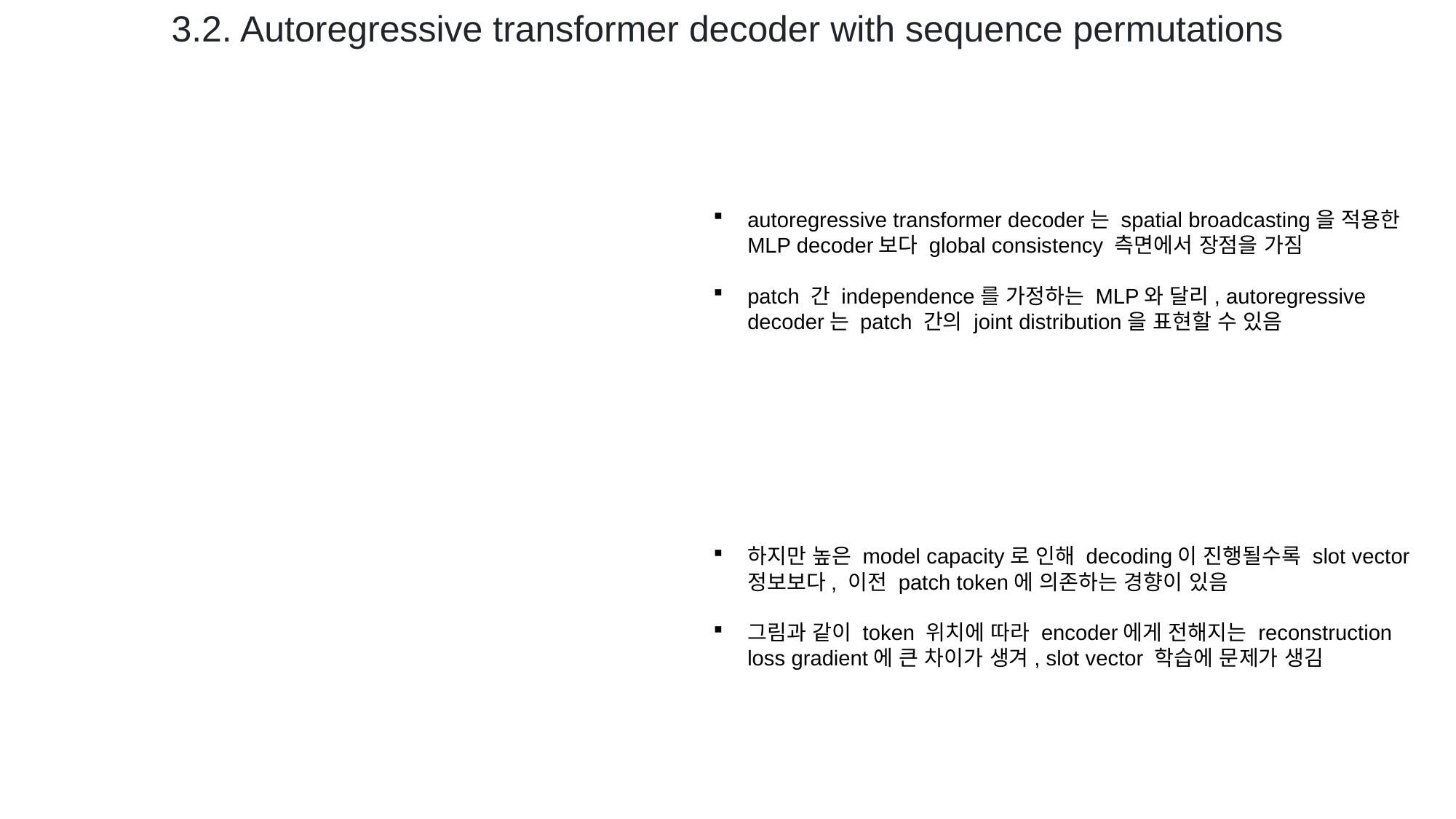

3.2. Autoregressive transformer decoder with sequence permutations
autoregressive transformer decoder는 spatial broadcasting을 적용한 MLP decoder보다 global consistency 측면에서 장점을 가짐

patch 간 independence를 가정하는 MLP와 달리, autoregressive decoder는 patch 간의 joint distribution을 표현할 수 있음

하지만 높은 model capacity로 인해 decoding이 진행될수록 slot vector 정보보다, 이전 patch token에 의존하는 경향이 있음

그림과 같이 token 위치에 따라 encoder에게 전해지는 reconstruction loss gradient에 큰 차이가 생겨, slot vector 학습에 문제가 생김